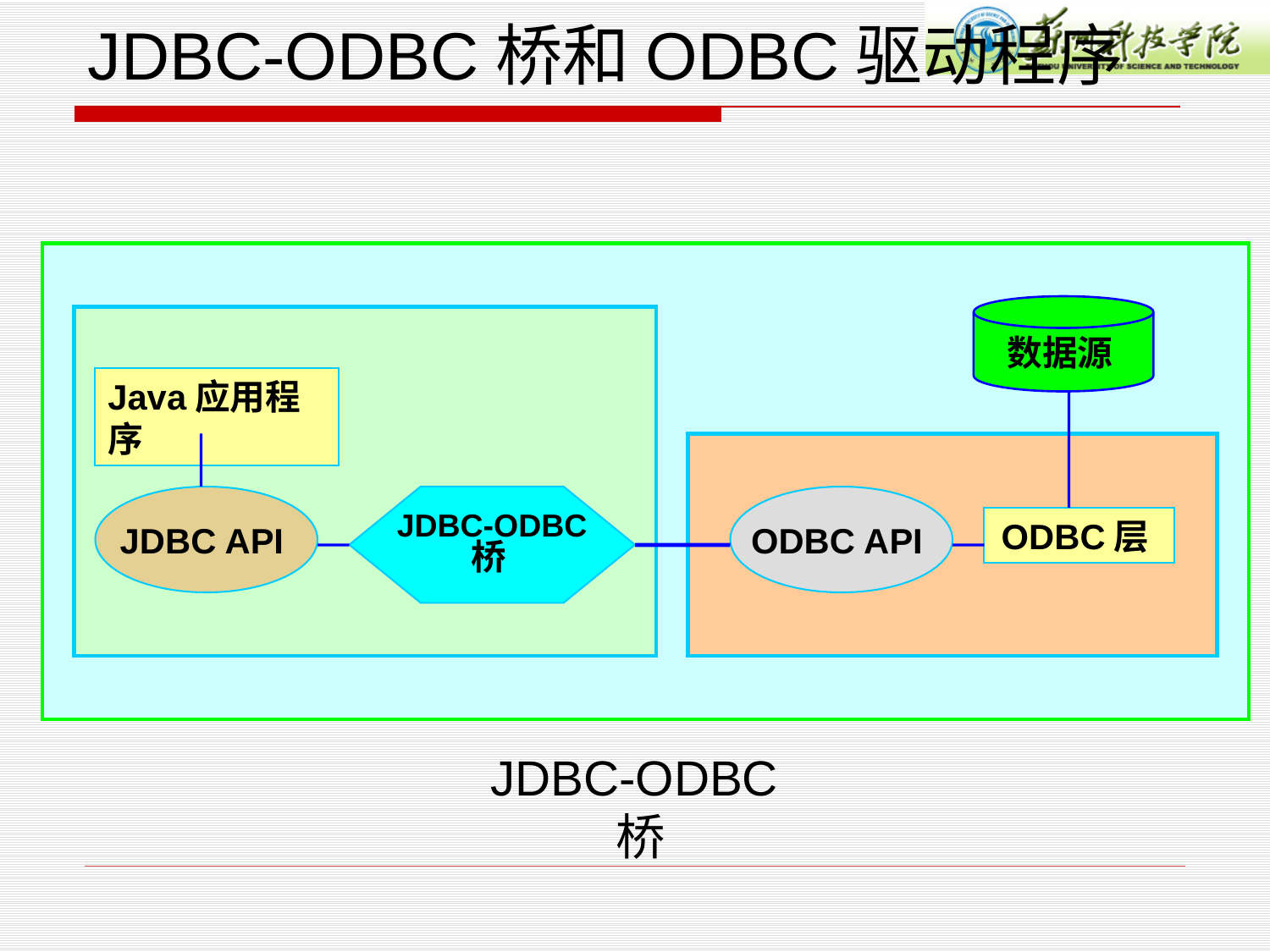

# JDBC-ODBC桥和ODBC驱动程序

数据源

Java应用程序

JDBC API
JDBC-ODBC
桥
ODBC API
ODBC层

JDBC-ODBC桥